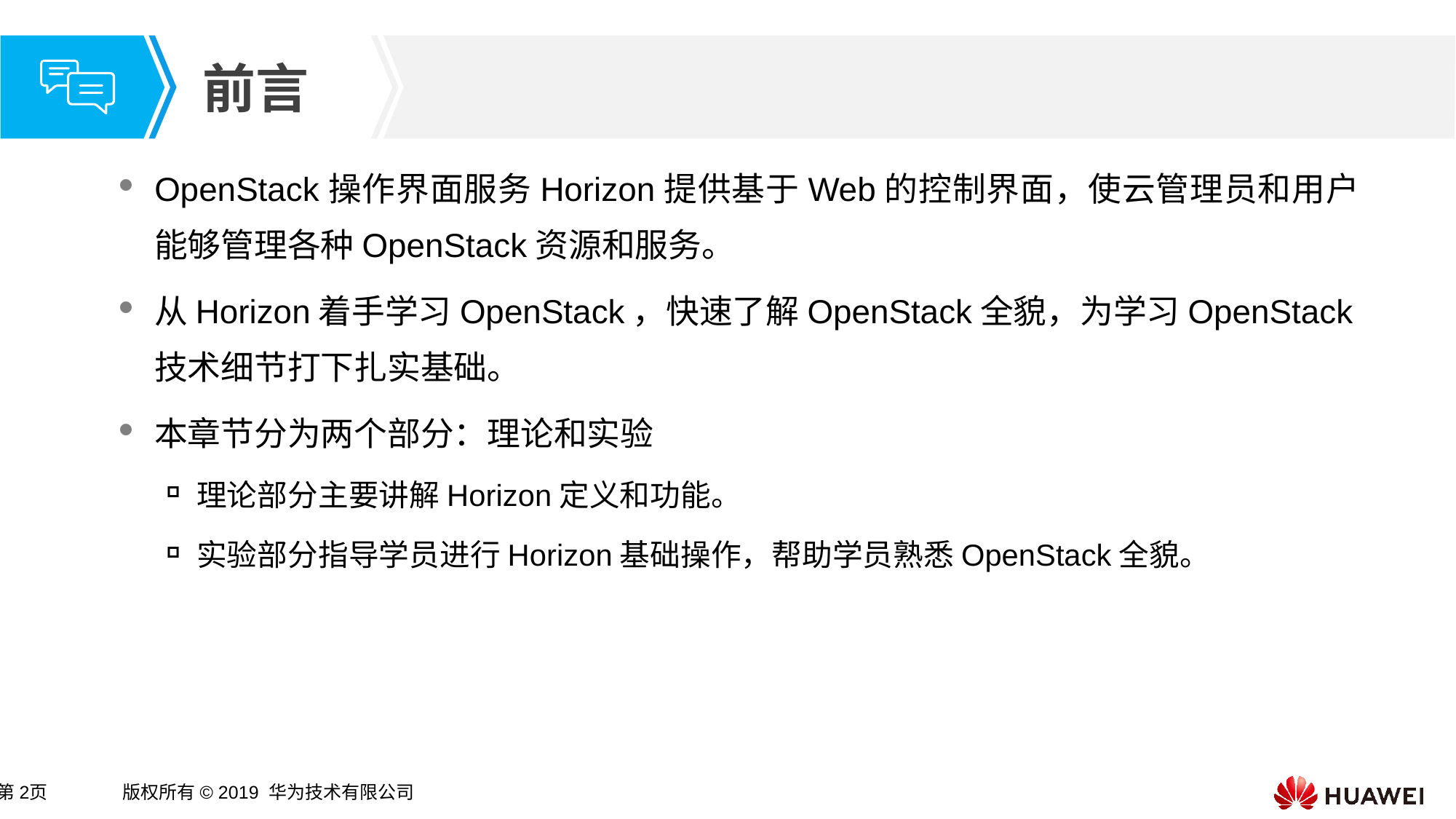

OpenStack操作界面服务Horizon提供基于Web的控制界面，使云管理员和用户能够管理各种OpenStack资源和服务。
从Horizon着手学习OpenStack，快速了解OpenStack全貌，为学习OpenStack技术细节打下扎实基础。
本章节分为两个部分：理论和实验
理论部分主要讲解Horizon定义和功能。
实验部分指导学员进行Horizon基础操作，帮助学员熟悉OpenStack全貌。